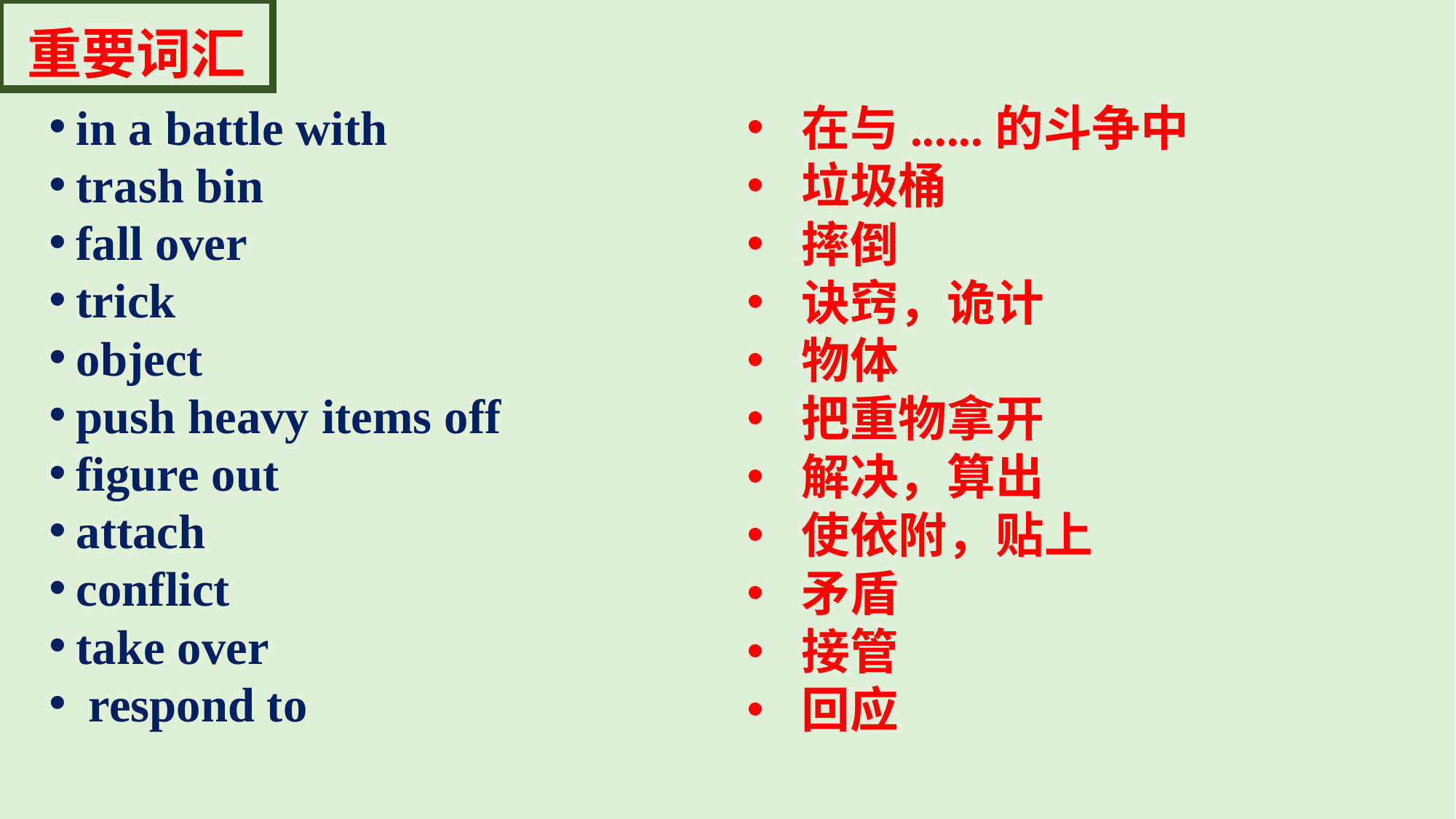

重要词汇
in a battle with
trash bin
fall over
trick
object
push heavy items off
figure out
attach
conflict
take over
 respond to
在与......的斗争中
垃圾桶
摔倒
诀窍，诡计
物体
把重物拿开
解决，算出
使依附，贴上
矛盾
接管
回应